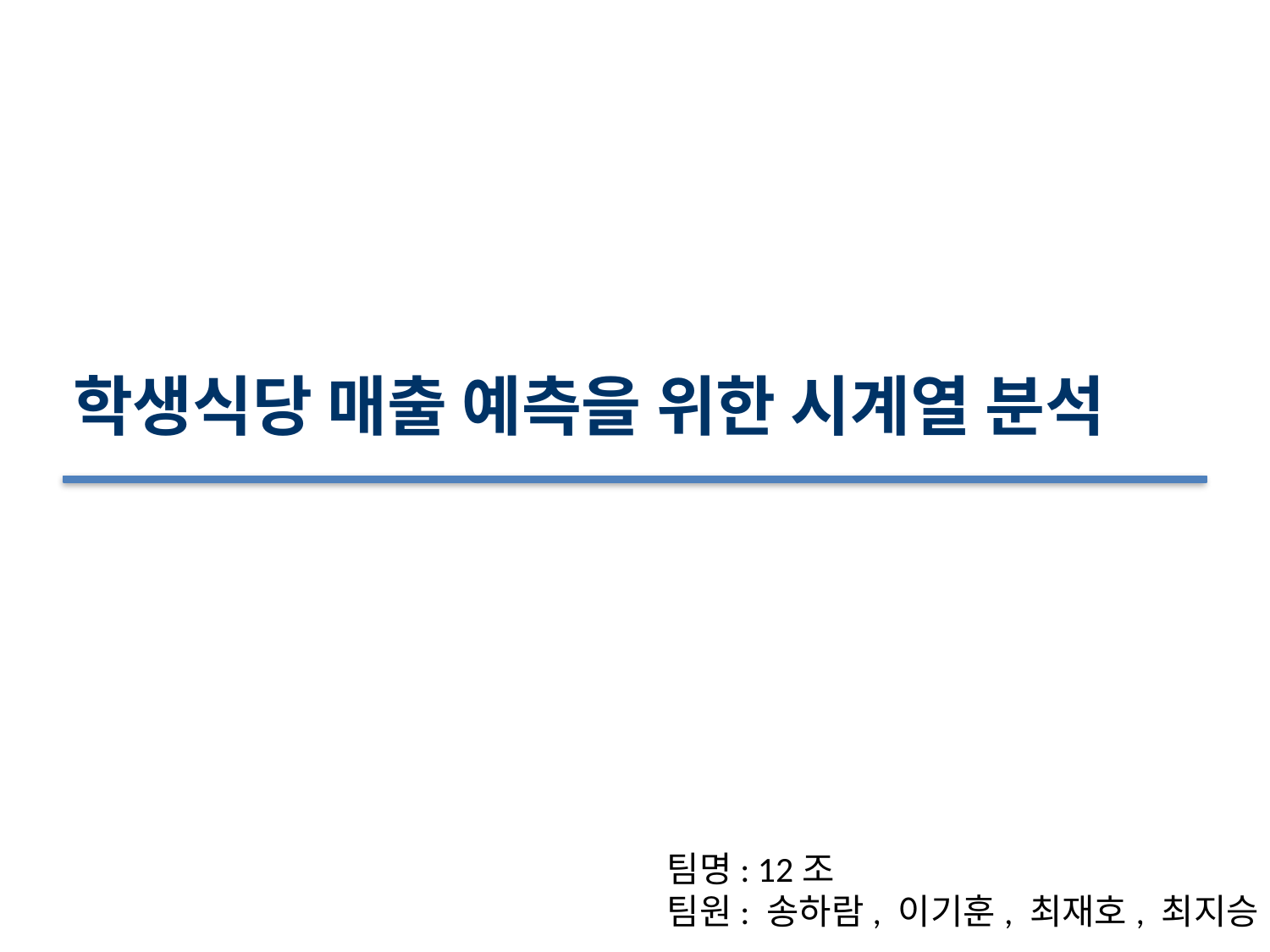

학생식당 매출 예측을 위한 시계열 분석

팀명: 12조
팀원: 송하람, 이기훈, 최재호, 최지승